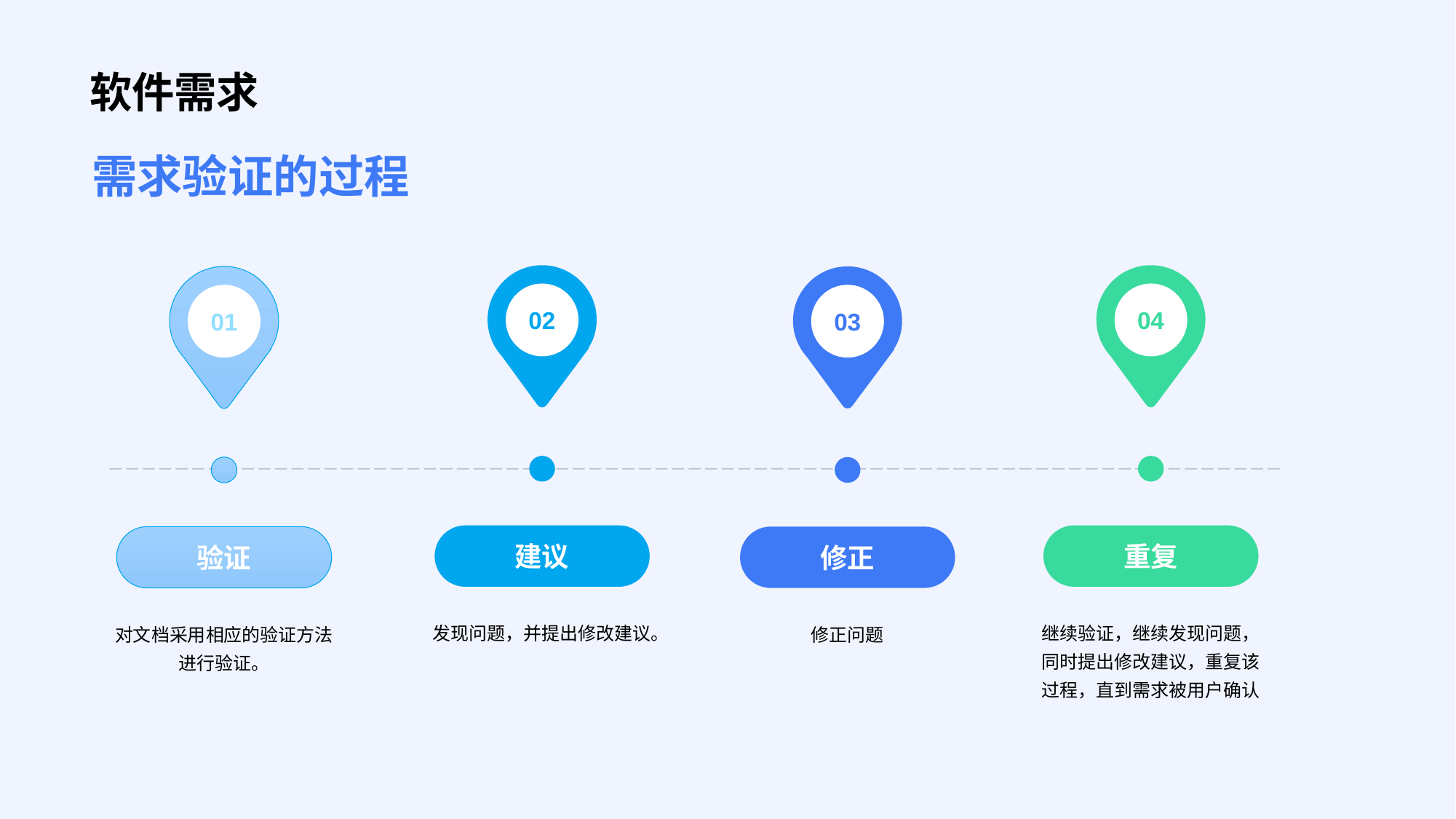

# 软件需求
需求验证的过程

02
04
01
03

建议
重复
验证
修正
发现问题，并提出修改建议。
继续验证，继续发现问题，同时提出修改建议，重复该过程，直到需求被用户确认
对文档采用相应的验证方法进行验证。
修正问题